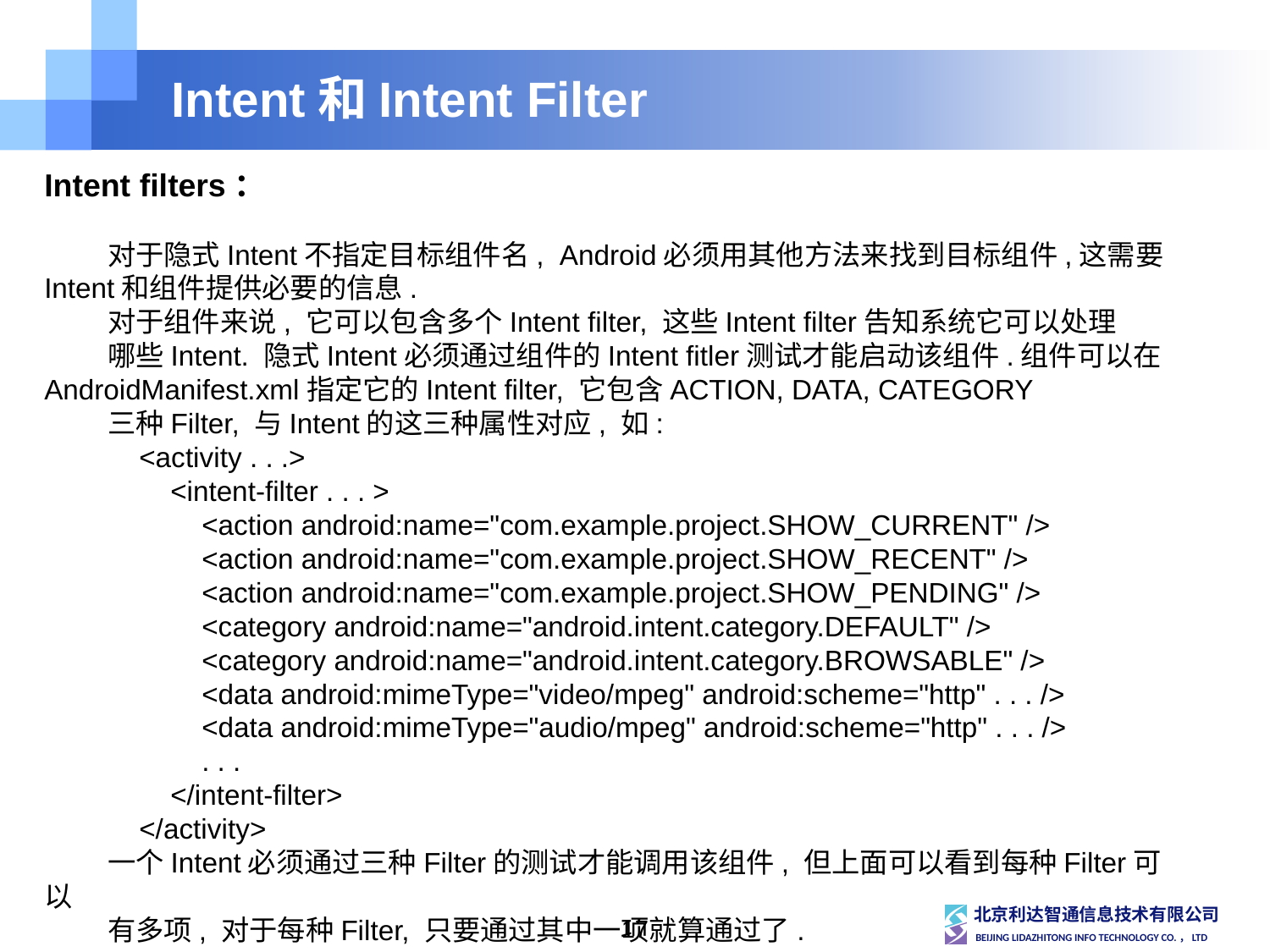

# Intent和Intent Filter
Intent filters：

对于隐式Intent不指定目标组件名,  Android必须用其他方法来找到目标组件,这需要Intent和组件提供必要的信息.
对于组件来说, 它可以包含多个Intent filter, 这些Intent filter告知系统它可以处理
哪些Intent. 隐式Intent必须通过组件的Intent fitler测试才能启动该组件.组件可以在AndroidManifest.xml指定它的Intent filter, 它包含ACTION, DATA, CATEGORY
三种Filter, 与Intent的这三种属性对应, 如:
    <activity . . .>
        <intent-filter . . . >
            <action android:name="com.example.project.SHOW_CURRENT" />
            <action android:name="com.example.project.SHOW_RECENT" />
            <action android:name="com.example.project.SHOW_PENDING" />
            <category android:name="android.intent.category.DEFAULT" />
            <category android:name="android.intent.category.BROWSABLE" />
            <data android:mimeType="video/mpeg" android:scheme="http" . . . />
            <data android:mimeType="audio/mpeg" android:scheme="http" . . . />
            . . .
        </intent-filter>
    </activity>
一个Intent必须通过三种Filter的测试才能调用该组件, 但上面可以看到每种Filter可以
有多项, 对于每种Filter, 只要通过其中一项就算通过了.
17